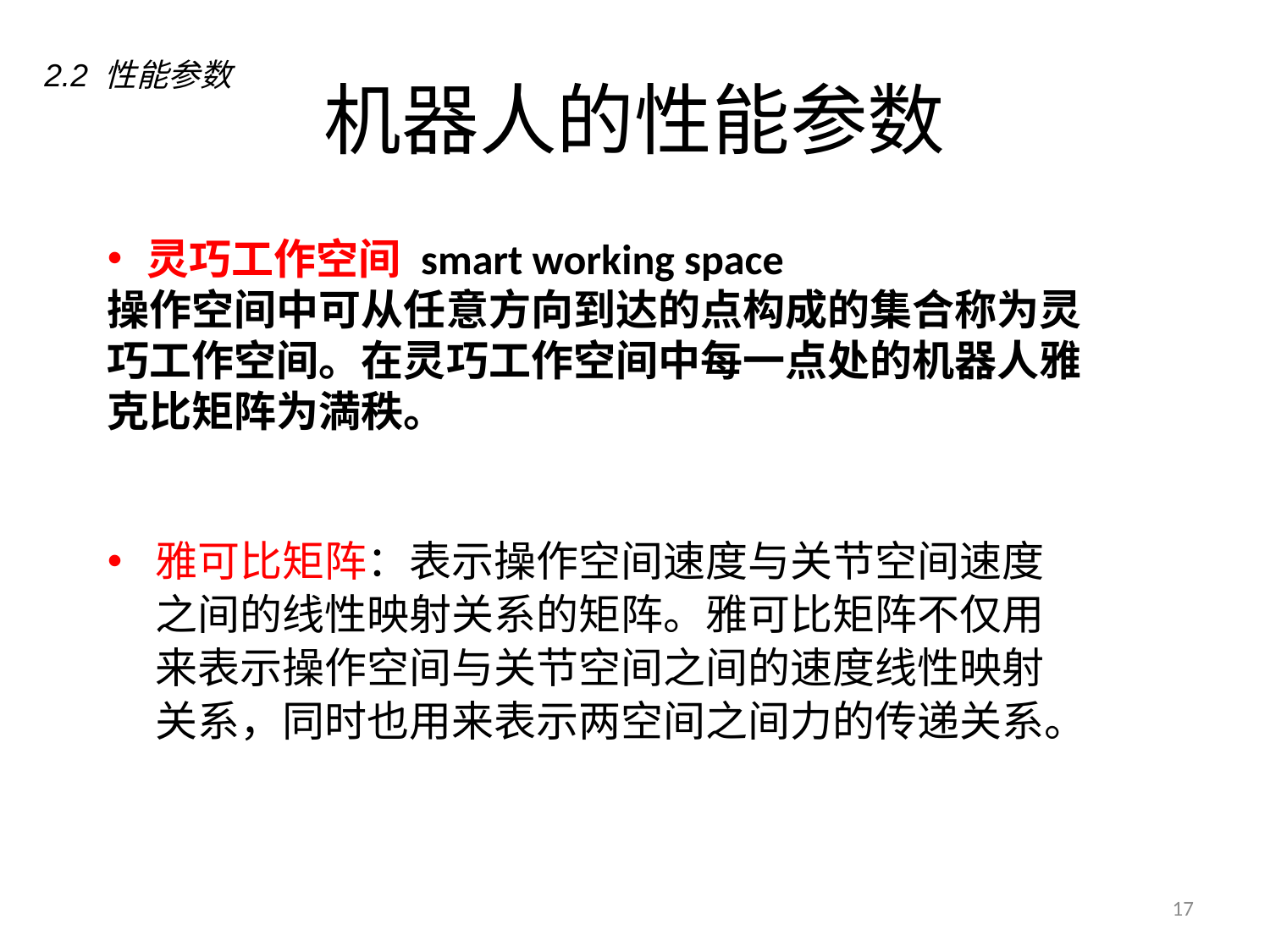

# 机器人的性能参数
2.2 性能参数
灵巧工作空间 smart working space
操作空间中可从任意方向到达的点构成的集合称为灵巧工作空间。在灵巧工作空间中每一点处的机器人雅克比矩阵为満秩。
雅可比矩阵：表示操作空间速度与关节空间速度之间的线性映射关系的矩阵。雅可比矩阵不仅用来表示操作空间与关节空间之间的速度线性映射关系，同时也用来表示两空间之间力的传递关系。
17